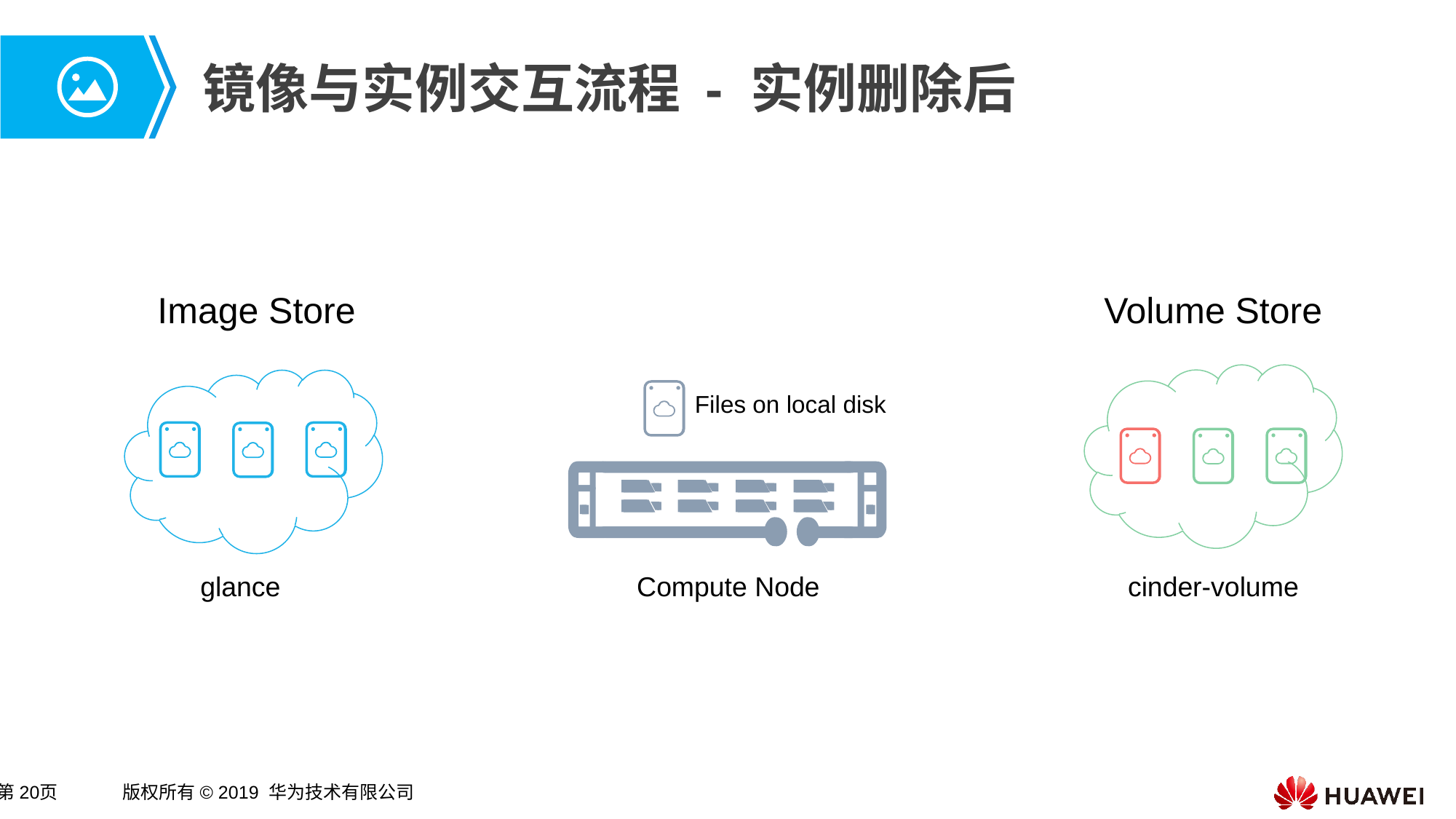

# 镜像与实例交互流程 - 实例删除后
Image Store
Volume Store

Files on local disk

glance
Compute Node
cinder-volume